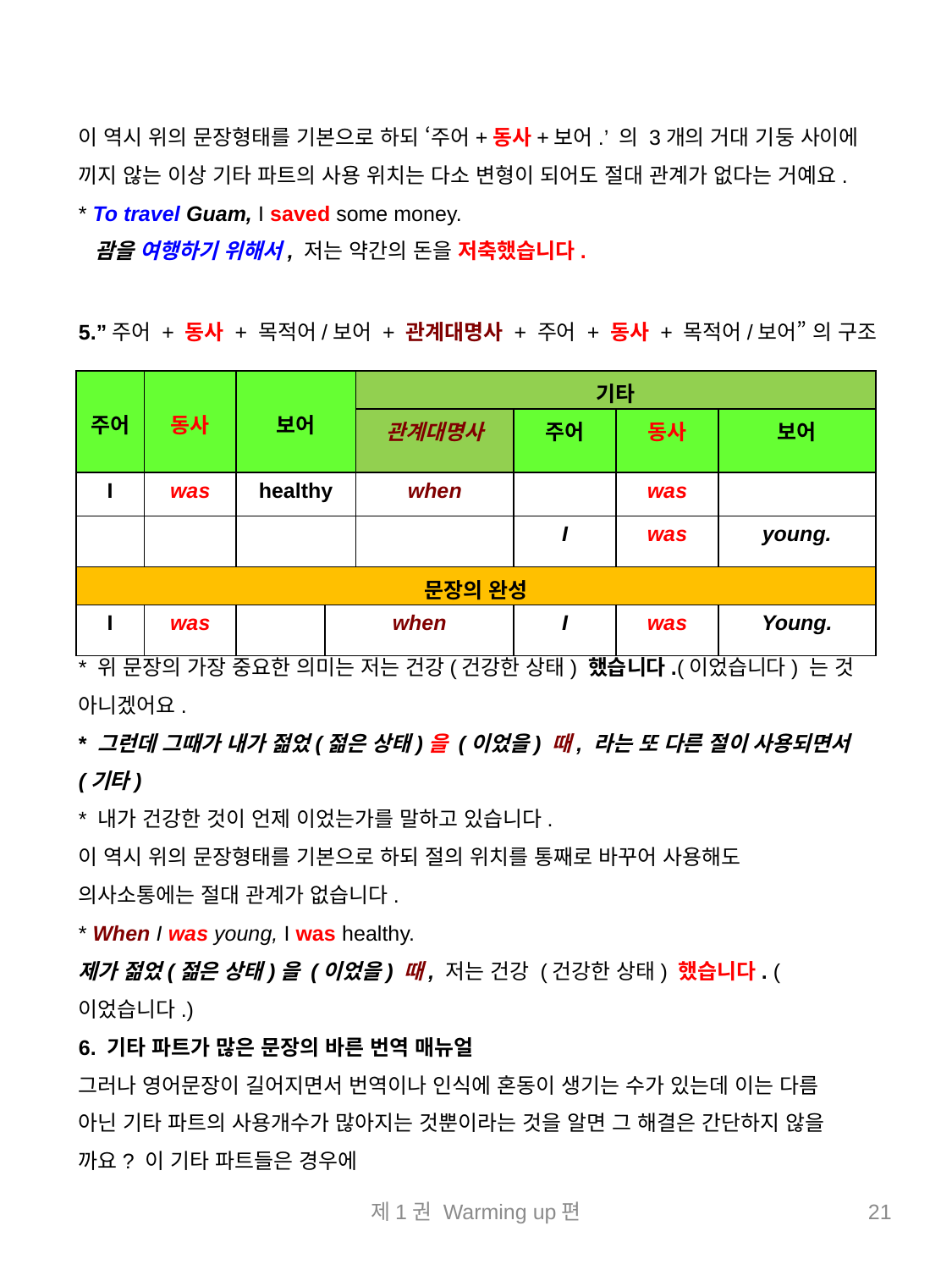

이 역시 위의 문장형태를 기본으로 하되 ‘주어+동사+보어.’ 의 3개의 거대 기둥 사이에 끼지 않는 이상 기타 파트의 사용 위치는 다소 변형이 되어도 절대 관계가 없다는 거예요.
* To travel Guam, I saved some money.
  괌을 여행하기 위해서, 저는 약간의 돈을 저축했습니다.
5.”주어 + 동사 + 목적어/보어 + 관계대명사 + 주어 + 동사 + 목적어/보어” 의 구조
| 주어 | 동사 | 보어 |  | 기타 |  |  |  |
| --- | --- | --- | --- | --- | --- | --- | --- |
|  |  |  |  | 관계대명사 | 주어 | 동사 | 보어 |
| I | was | healthy |  | when |  | was |  |
|  |  |  |  |  | I | was | young. |
| 문장의 완성 |  |  |  |  |  |  |  |
| I | was |  | when |  | I | was | Young. |
* 위 문장의 가장 중요한 의미는 저는 건강(건강한 상태) 했습니다.(이었습니다) 는 것 아니겠어요.
* 그런데 그때가 내가 젊었(젊은 상태)을 (이었을) 때, 라는 또 다른 절이 사용되면서(기타)
* 내가 건강한 것이 언제 이었는가를 말하고 있습니다.
이 역시 위의 문장형태를 기본으로 하되 절의 위치를 통째로 바꾸어 사용해도 의사소통에는 절대 관계가 없습니다.
* When I was young, I was healthy.
제가 젊었(젊은 상태)을 (이었을) 때, 저는 건강 (건강한 상태) 했습니다. (이었습니다.)
6. 기타 파트가 많은 문장의 바른 번역 매뉴얼
그러나 영어문장이 길어지면서 번역이나 인식에 혼동이 생기는 수가 있는데 이는 다름 아닌 기타 파트의 사용개수가 많아지는 것뿐이라는 것을 알면 그 해결은 간단하지 않을 까요? 이 기타 파트들은 경우에
제1권 Warming up편
21